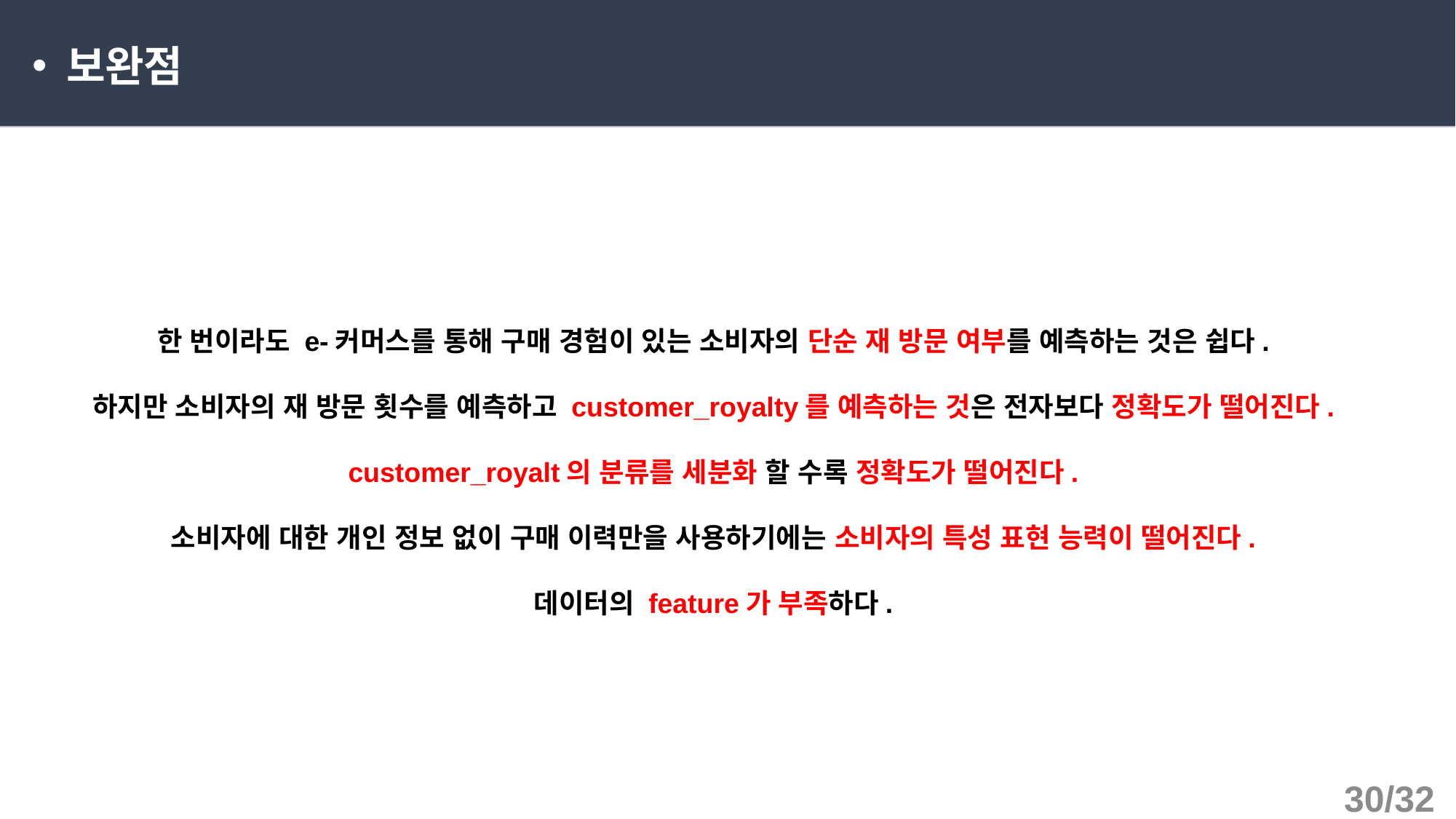

보완점
한 번이라도 e-커머스를 통해 구매 경험이 있는 소비자의 단순 재 방문 여부를 예측하는 것은 쉽다.

하지만 소비자의 재 방문 횟수를 예측하고 customer_royalty를 예측하는 것은 전자보다 정확도가 떨어진다.

customer_royalt의 분류를 세분화 할 수록 정확도가 떨어진다.

소비자에 대한 개인 정보 없이 구매 이력만을 사용하기에는 소비자의 특성 표현 능력이 떨어진다.

데이터의 feature가 부족하다.
30/32